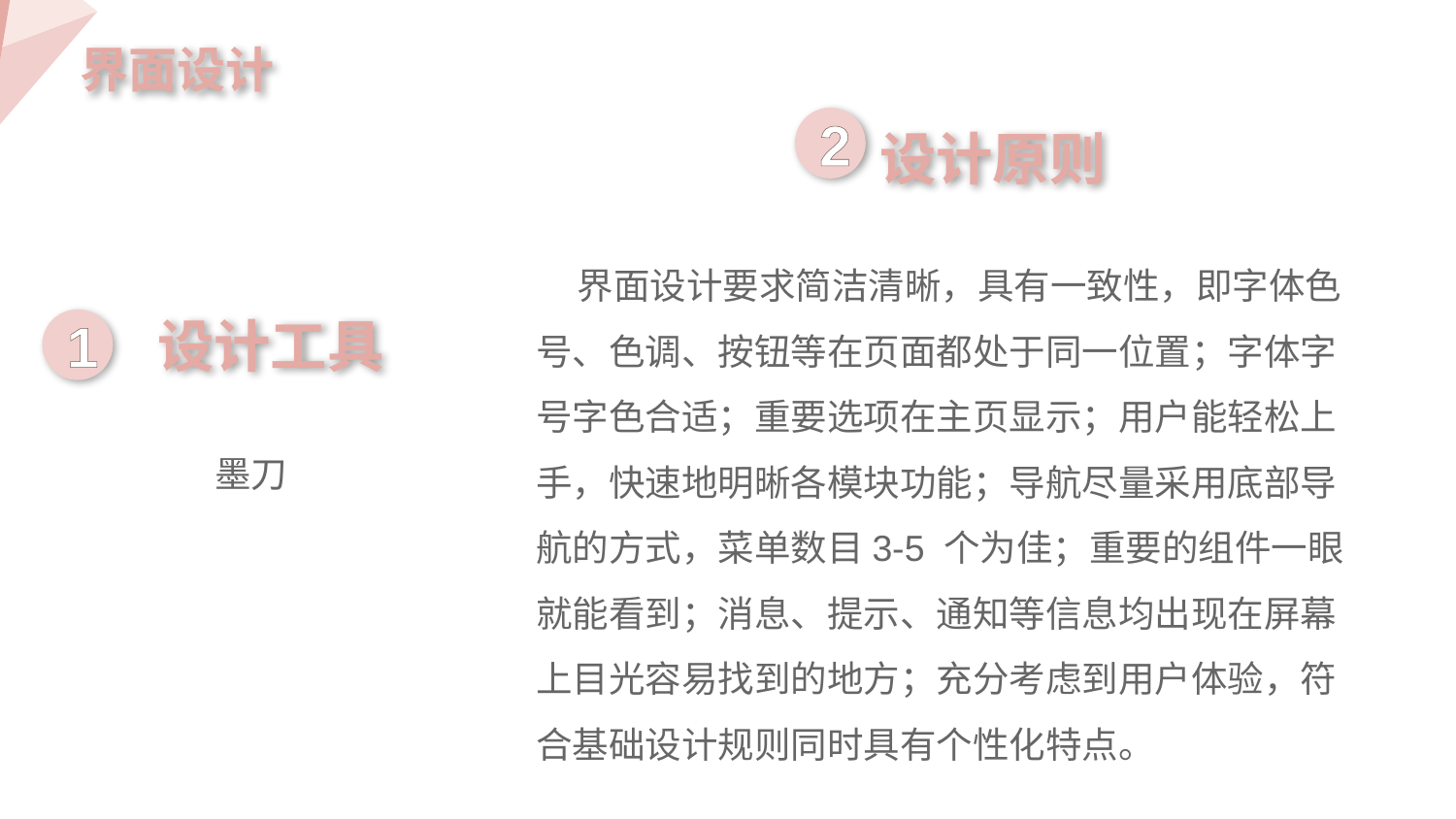

界面设计
2
设计原则
    界面设计要求简洁清晰，具有一致性，即字体色号、色调、按钮等在页面都处于同一位置；字体字号字色合适；重要选项在主页显示；用户能轻松上手，快速地明晰各模块功能；导航尽量采用底部导航的方式，菜单数目3-5 个为佳；重要的组件一眼就能看到；消息、提示、通知等信息均出现在屏幕上目光容易找到的地方；充分考虑到用户体验，符合基础设计规则同时具有个性化特点。
设计工具
1
墨刀